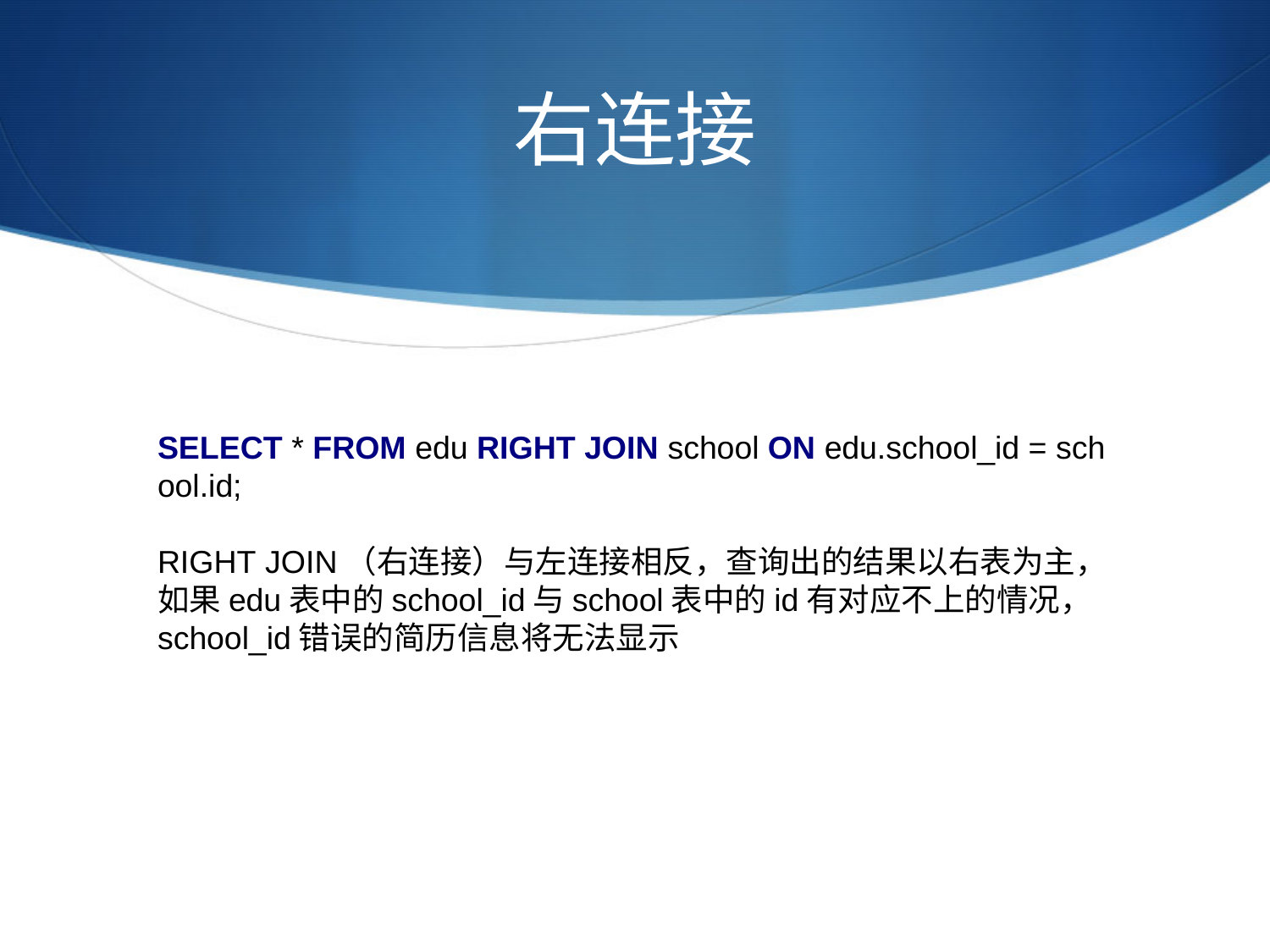

# 右连接
SELECT * FROM edu RIGHT JOIN school ON edu.school_id = school.id;

RIGHT JOIN（右连接）与左连接相反，查询出的结果以右表为主，如果edu表中的school_id与school表中的id有对应不上的情况，school_id错误的简历信息将无法显示